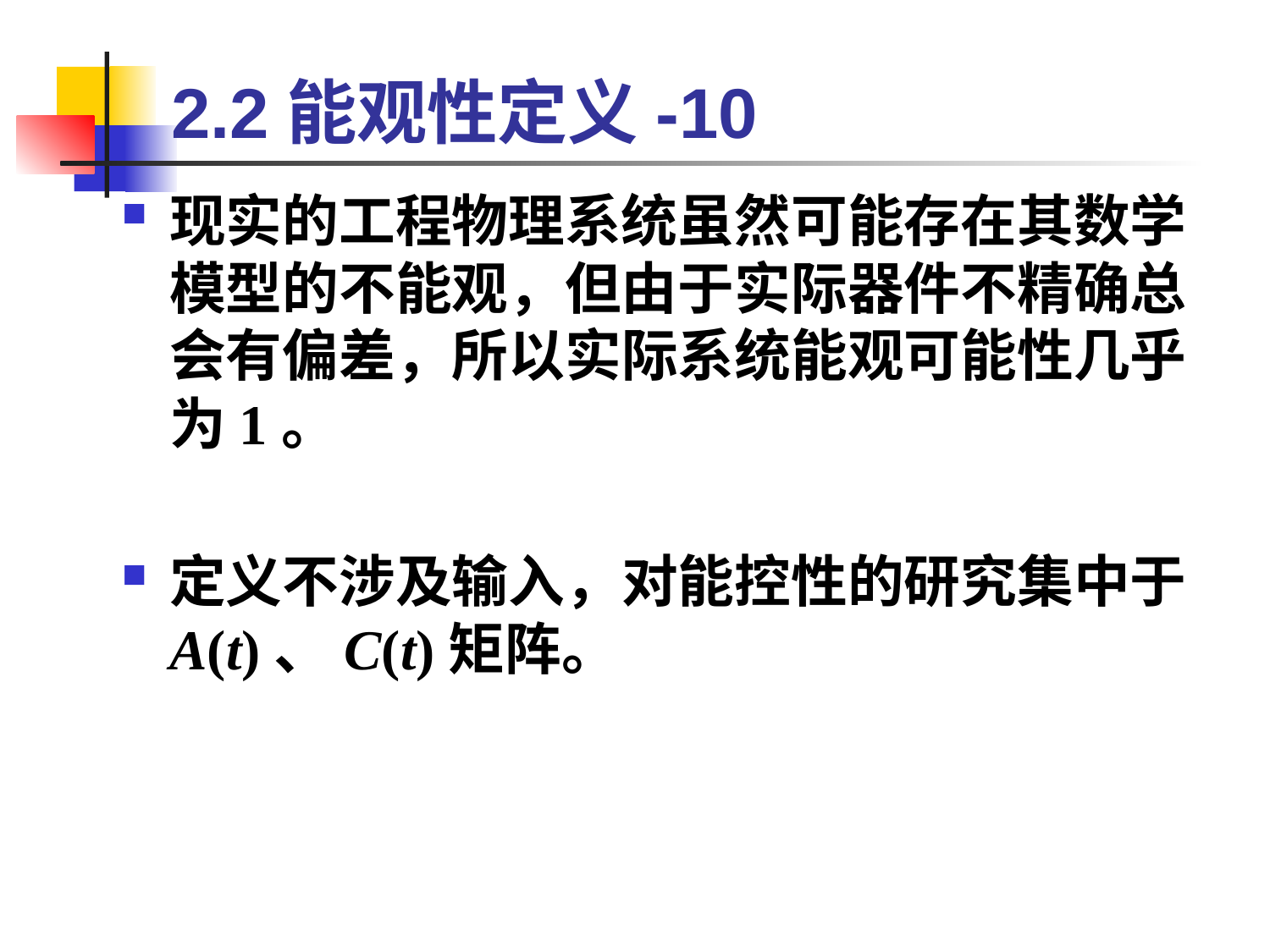

# 2.2能观性定义-10
现实的工程物理系统虽然可能存在其数学模型的不能观，但由于实际器件不精确总会有偏差，所以实际系统能观可能性几乎为1。

定义不涉及输入，对能控性的研究集中于A(t)、C(t)矩阵。